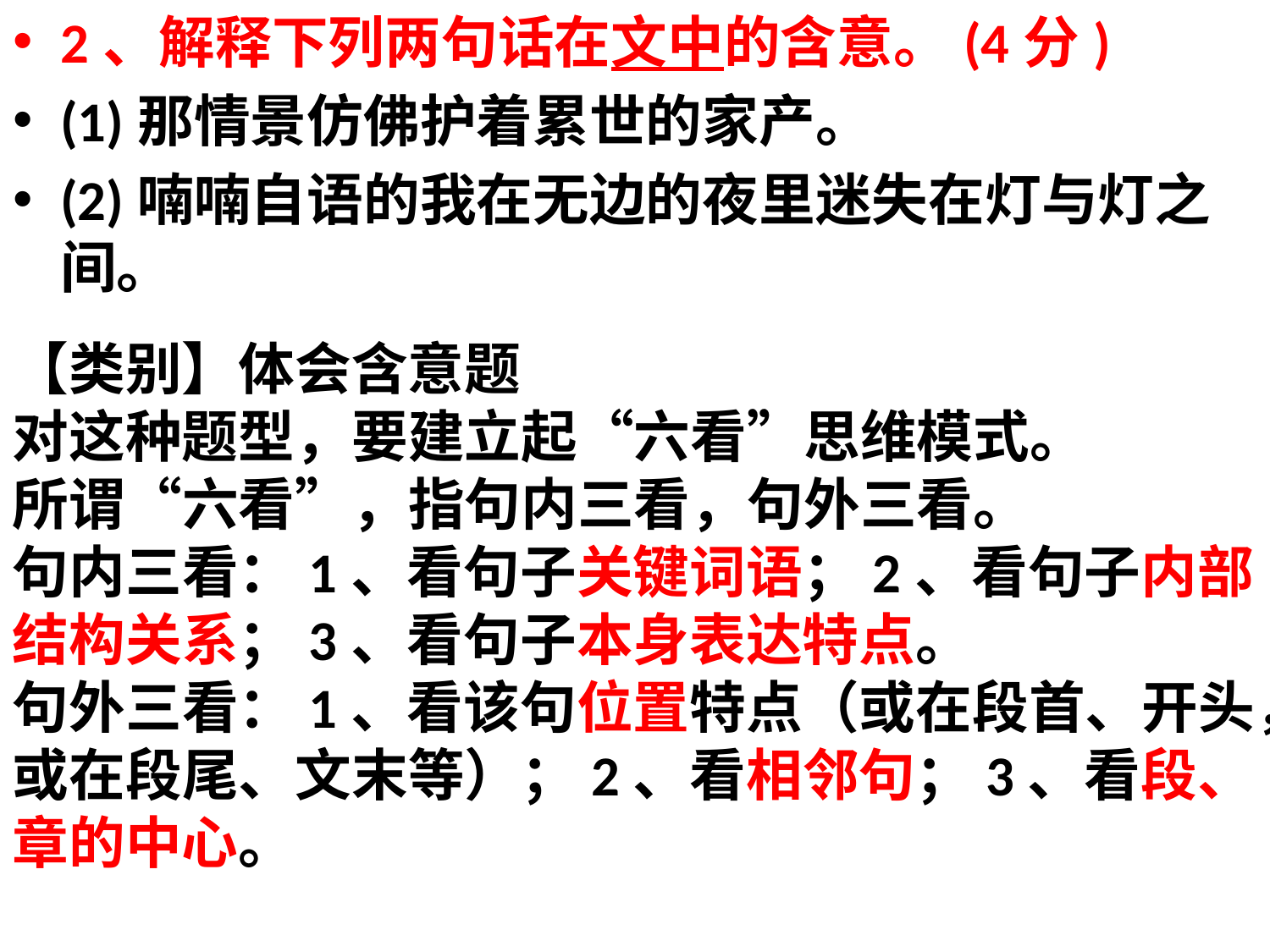

2、解释下列两句话在文中的含意。(4分)
(1)那情景仿佛护着累世的家产。
(2)喃喃自语的我在无边的夜里迷失在灯与灯之间。

【类别】体会含意题
对这种题型，要建立起“六看”思维模式。
所谓“六看”，指句内三看，句外三看。
句内三看：1、看句子关键词语；2、看句子内部结构关系；3、看句子本身表达特点。
句外三看：1、看该句位置特点（或在段首、开头，或在段尾、文末等）；2、看相邻句；3、看段、章的中心。